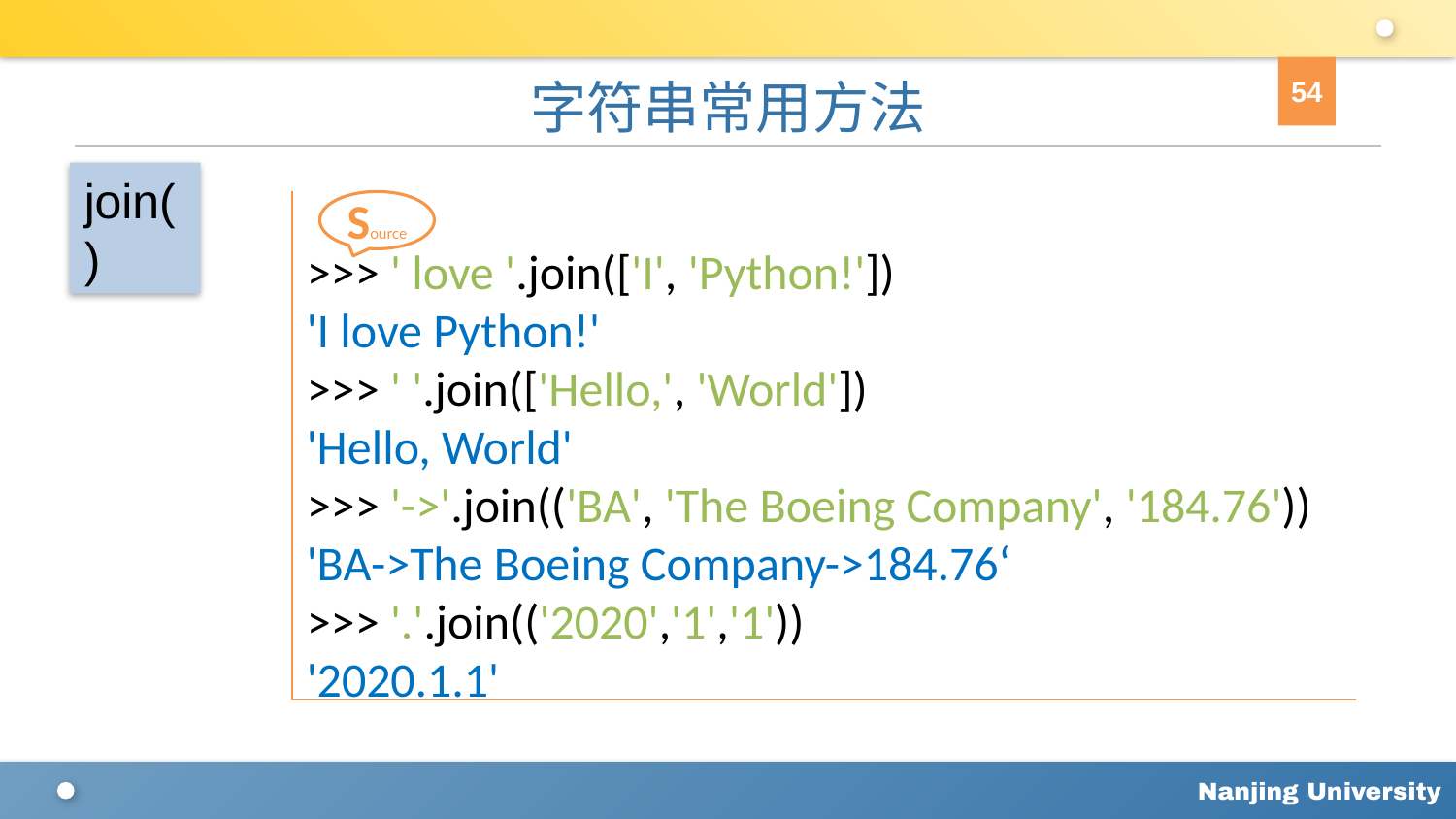

54
# 字符串常用方法
join()

>>> ' love '.join(['I', 'Python!'])
'I love Python!'
>>> ' '.join(['Hello,', 'World'])
'Hello, World'
>>> '->'.join(('BA', 'The Boeing Company', '184.76'))
'BA->The Boeing Company->184.76‘
>>> '.'.join(('2020','1','1'))
'2020.1.1'
Source